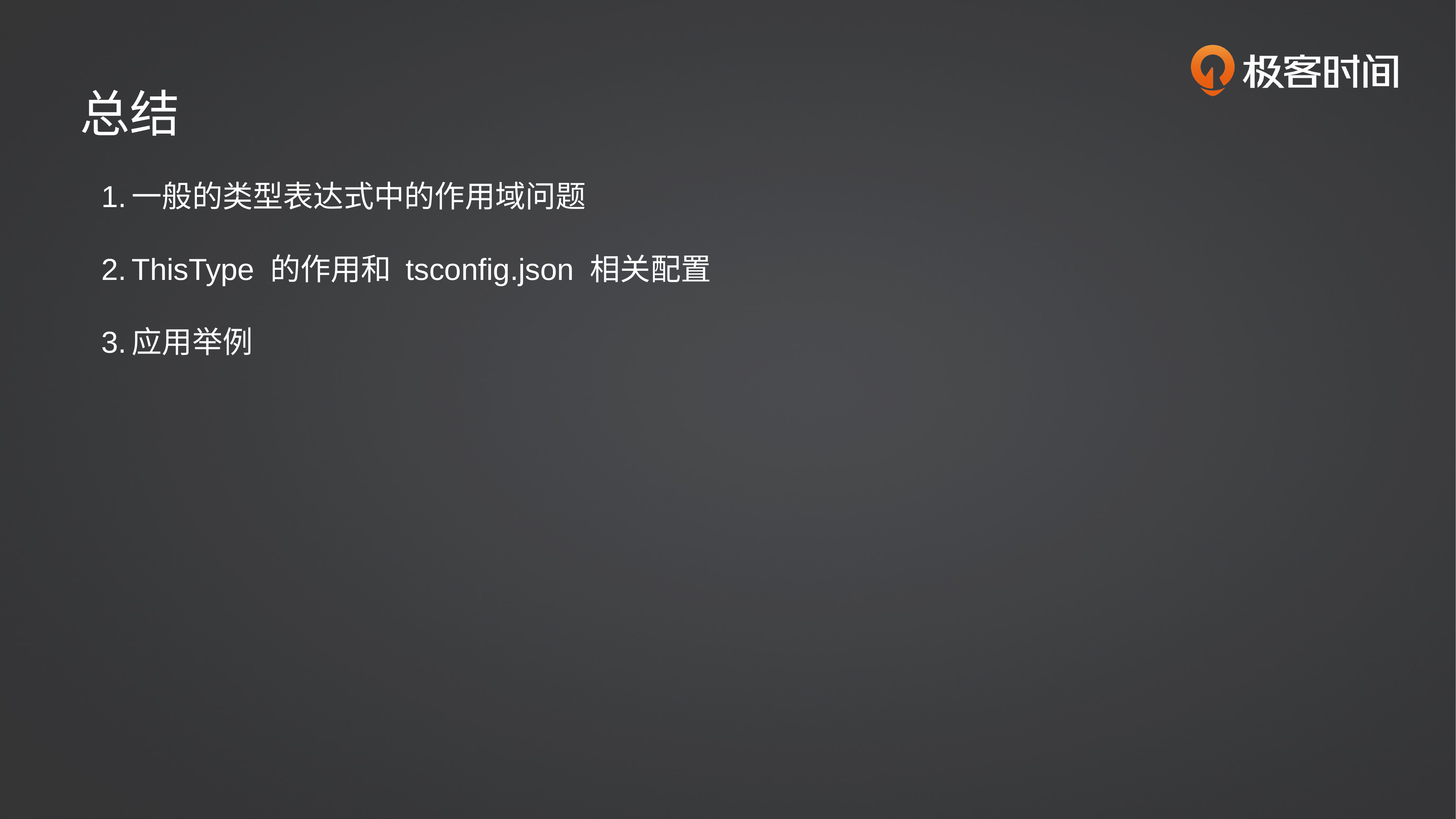

总结
一般的类型表达式中的作用域问题

ThisType 的作用和 tsconfig.json 相关配置

应用举例